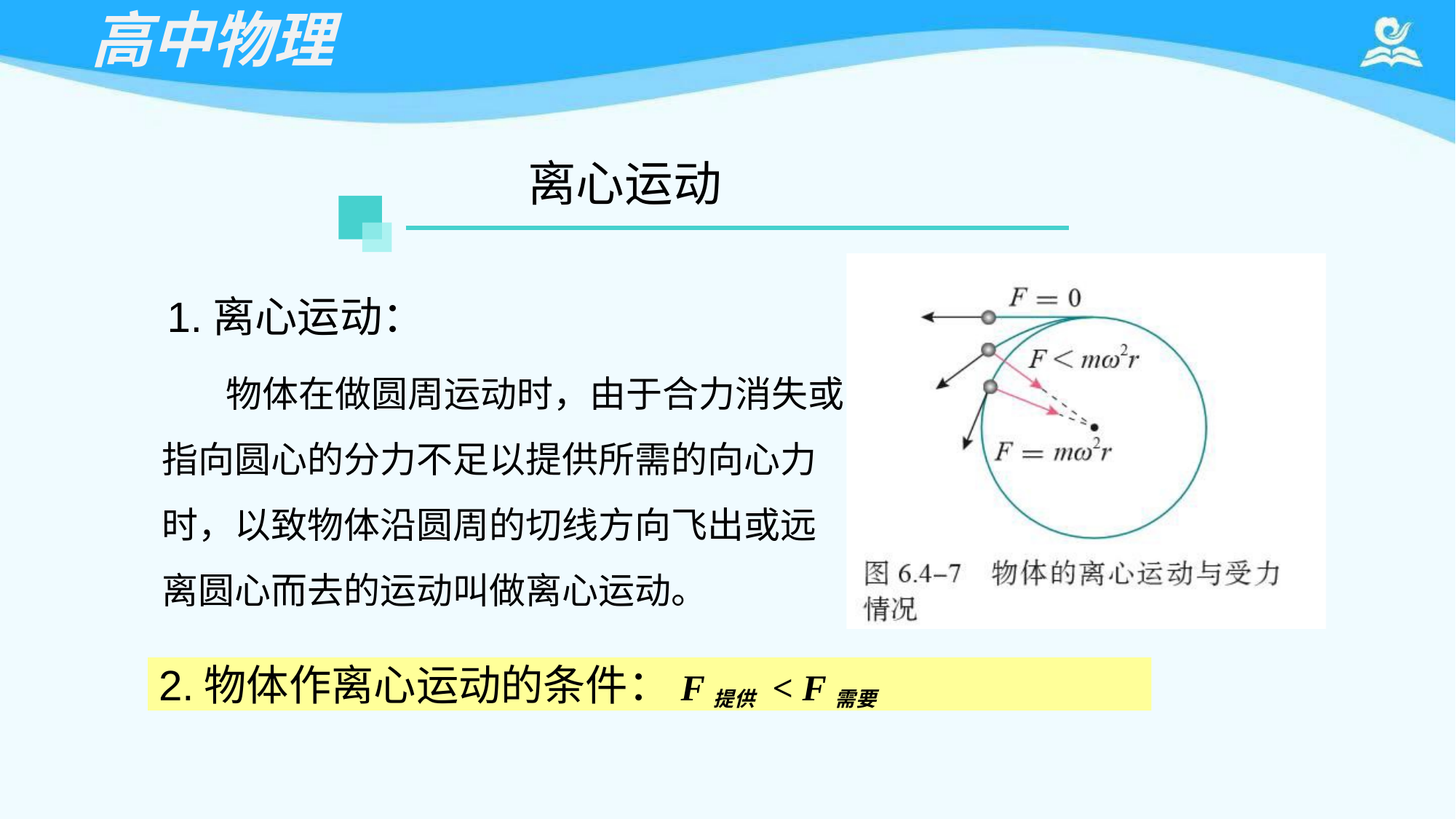

# 高中物理
离心运动

1.离心运动：
物体在做圆周运动时，由于合力消失或 指向圆心的分力不足以提供所需的向心力 时，以致物体沿圆周的切线方向飞出或远 离圆心而去的运动叫做离心运动。

2.物体作离心运动的条件：F提供 < F需要